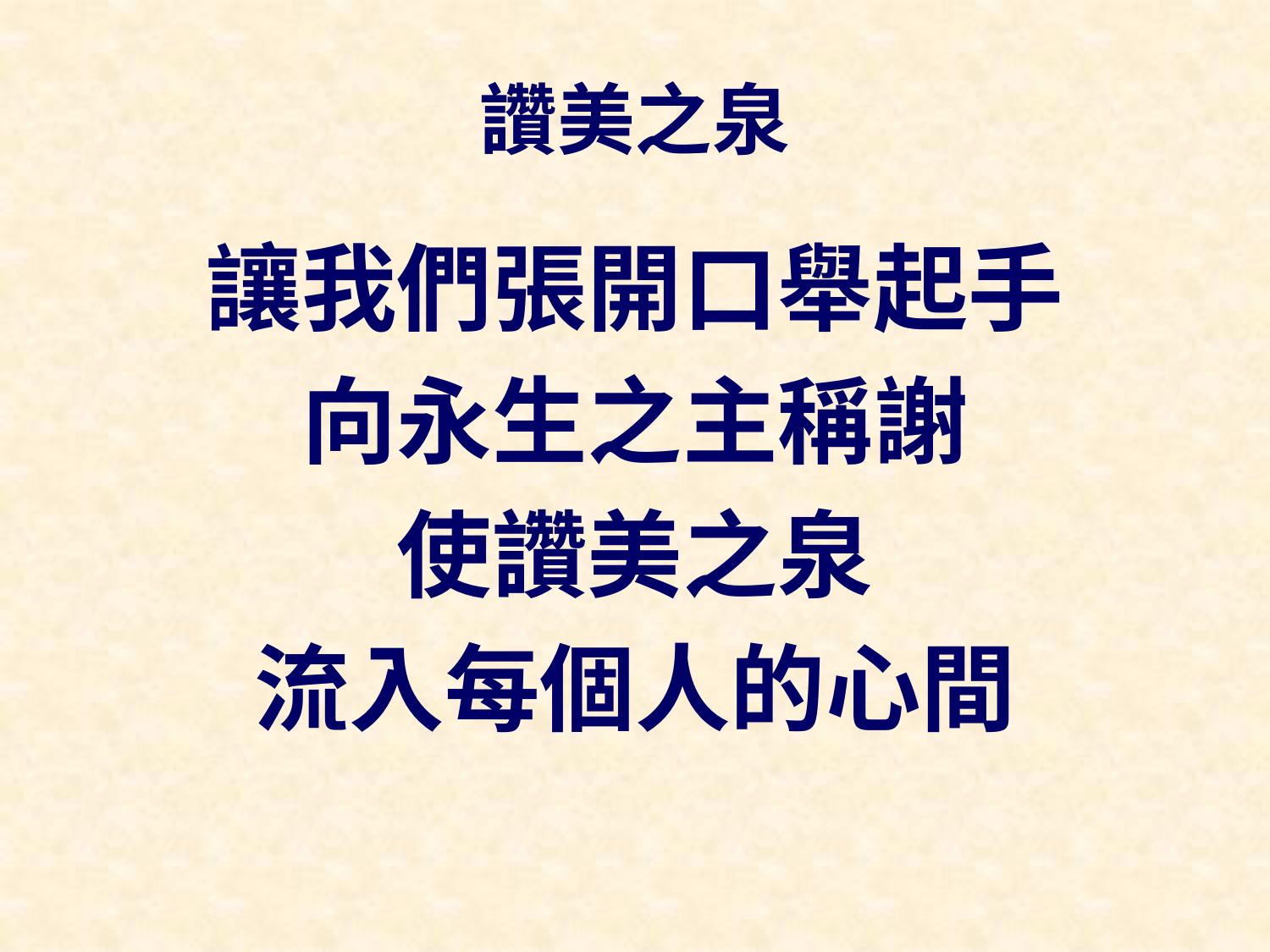

# 讚美之泉
讓我們張開口舉起手
向永生之主稱謝
使讚美之泉
流入每個人的心間